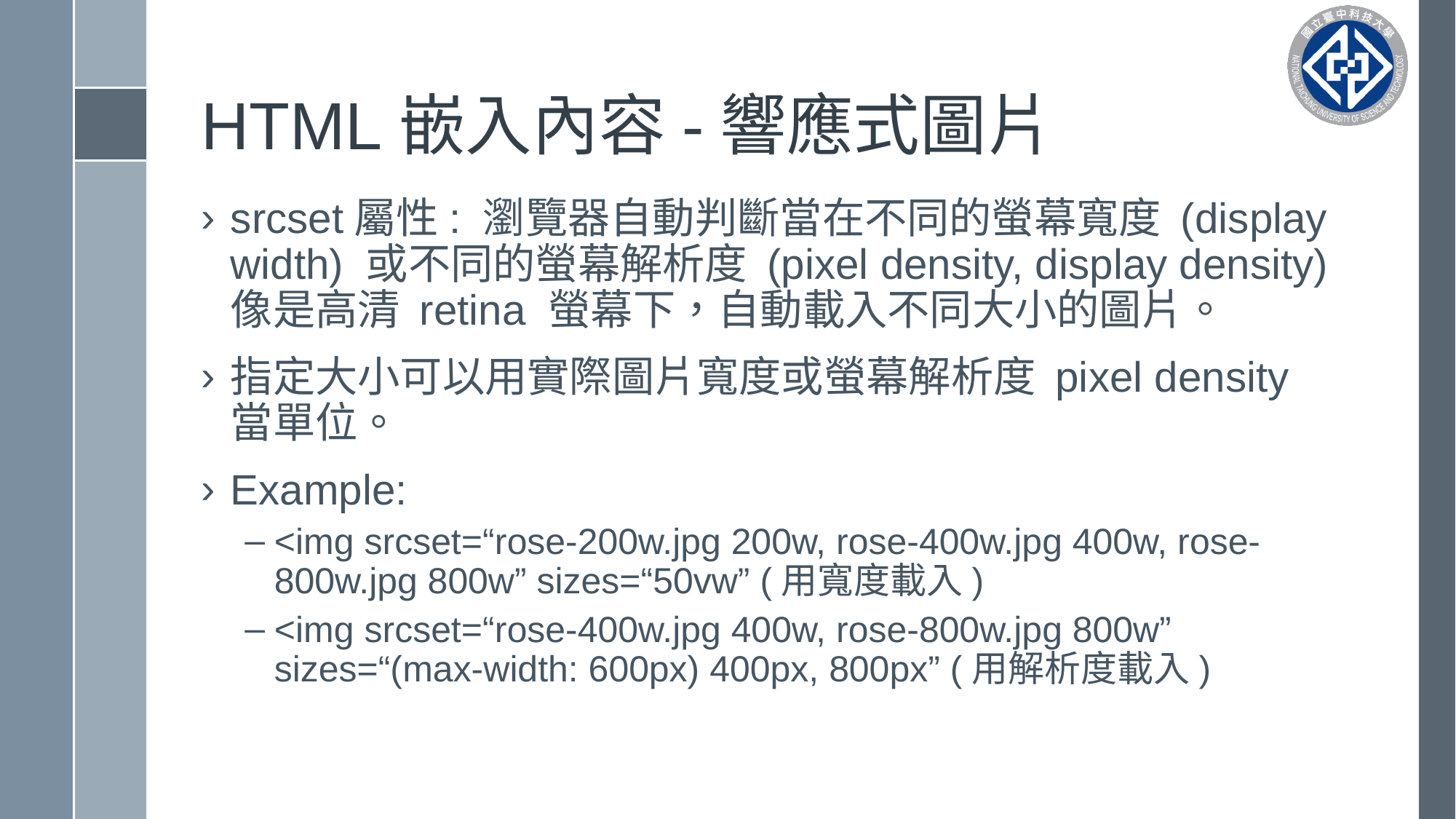

# HTML嵌入內容-響應式圖片
srcset屬性: 瀏覽器自動判斷當在不同的螢幕寬度 (display width) 或不同的螢幕解析度 (pixel density, display density) 像是高清 retina 螢幕下，自動載入不同大小的圖片。
指定大小可以用實際圖片寬度或螢幕解析度 pixel density 當單位。
Example:
<img srcset=“rose-200w.jpg 200w, rose-400w.jpg 400w, rose-800w.jpg 800w” sizes=“50vw” (用寬度載入)
<img srcset=“rose-400w.jpg 400w, rose-800w.jpg 800w”        sizes=“(max-width: 600px) 400px, 800px” (用解析度載入)